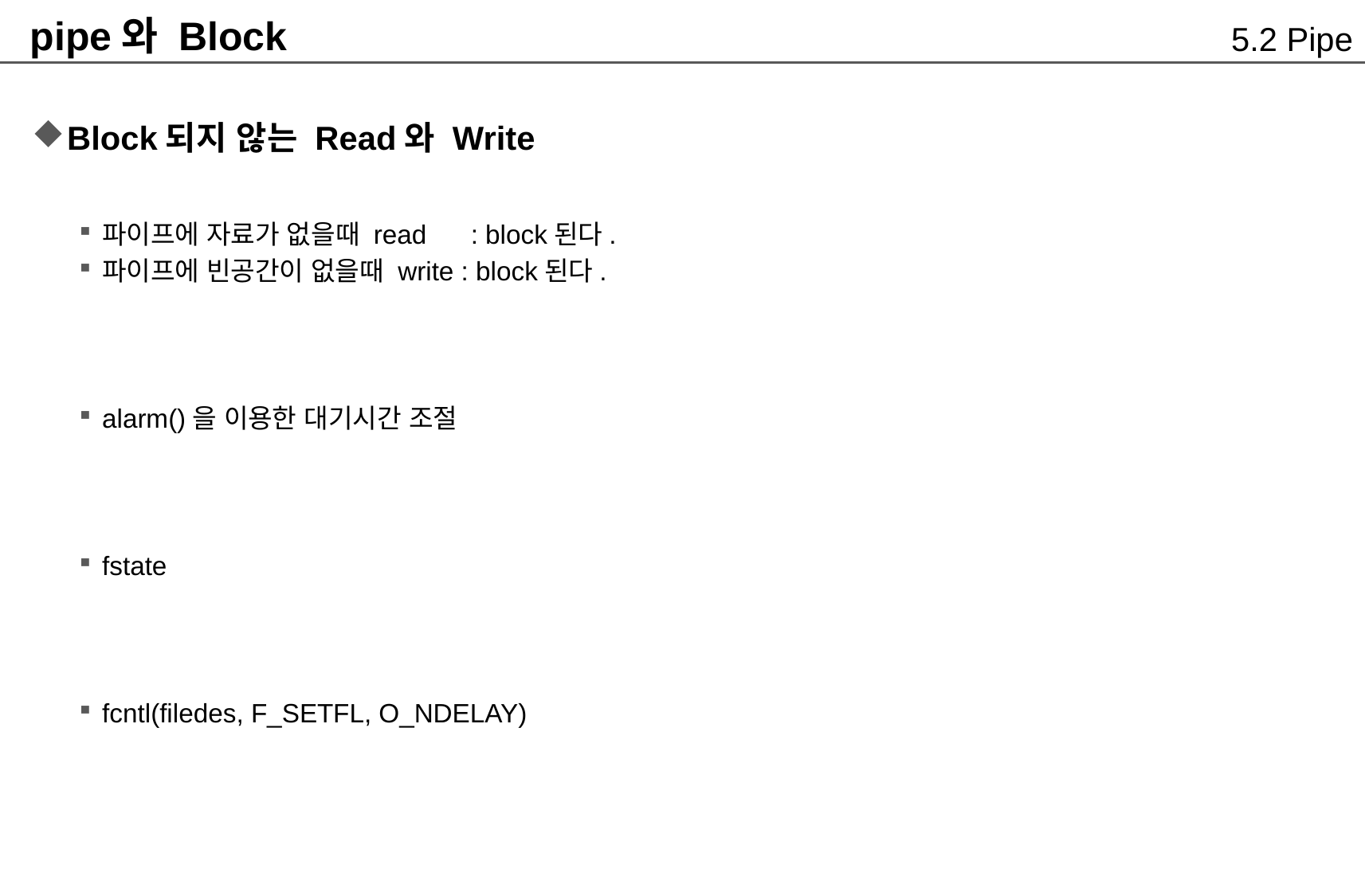

# pipe와 Block
5.2 Pipe

Block되지 않는 Read와 Write

파이프에 자료가 없을때 read      : block된다.
파이프에 빈공간이 없을때 write : block된다.

alarm()을 이용한 대기시간 조절

fstate

fcntl(filedes, F_SETFL, O_NDELAY)